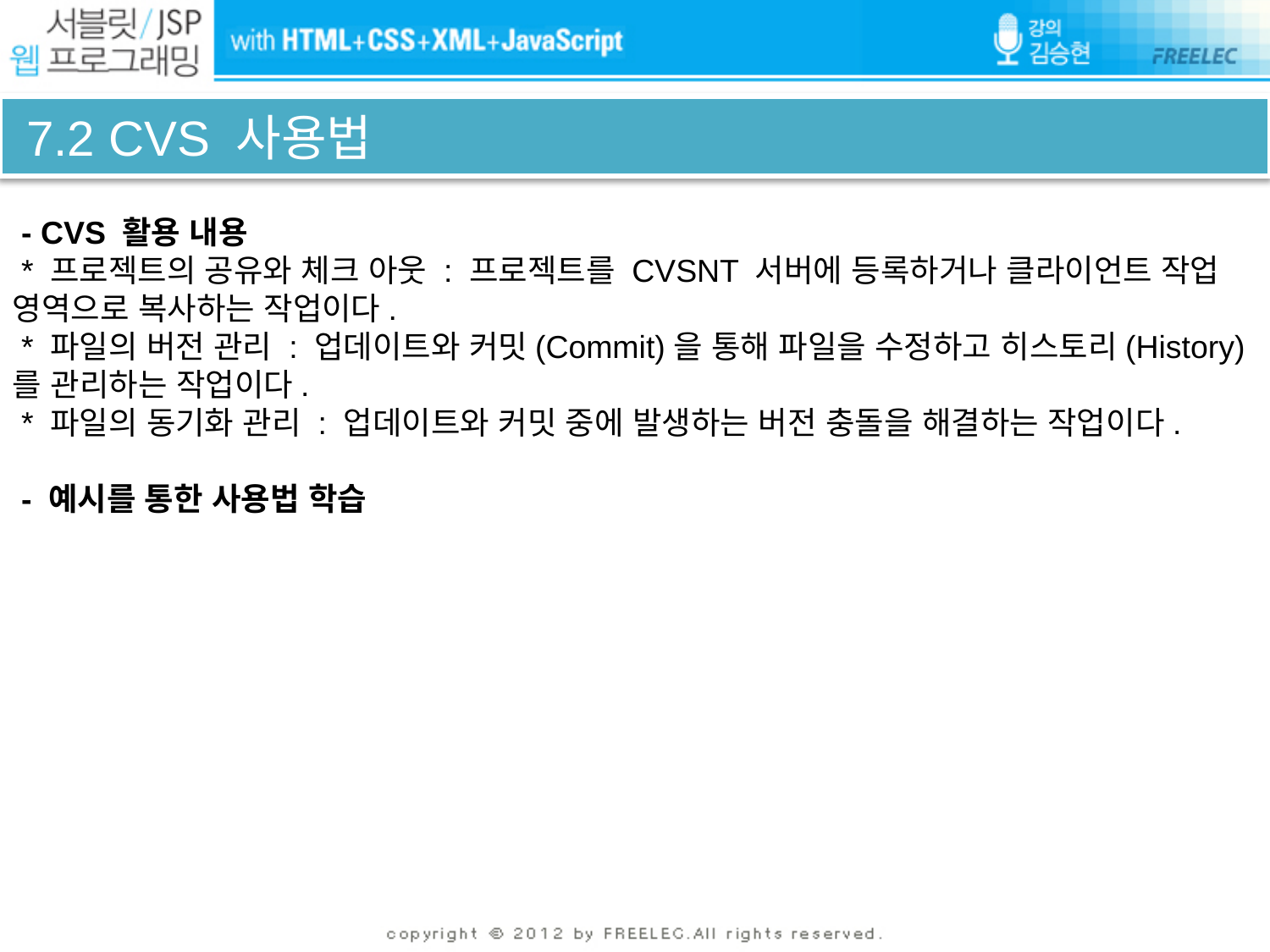

# 7.2 CVS 사용법
 - CVS 활용 내용
 * 프로젝트의 공유와 체크 아웃 : 프로젝트를 CVSNT 서버에 등록하거나 클라이언트 작업 영역으로 복사하는 작업이다.
 * 파일의 버전 관리 : 업데이트와 커밋(Commit)을 통해 파일을 수정하고 히스토리(History)를 관리하는 작업이다.
 * 파일의 동기화 관리 : 업데이트와 커밋 중에 발생하는 버전 충돌을 해결하는 작업이다.

 - 예시를 통한 사용법 학습